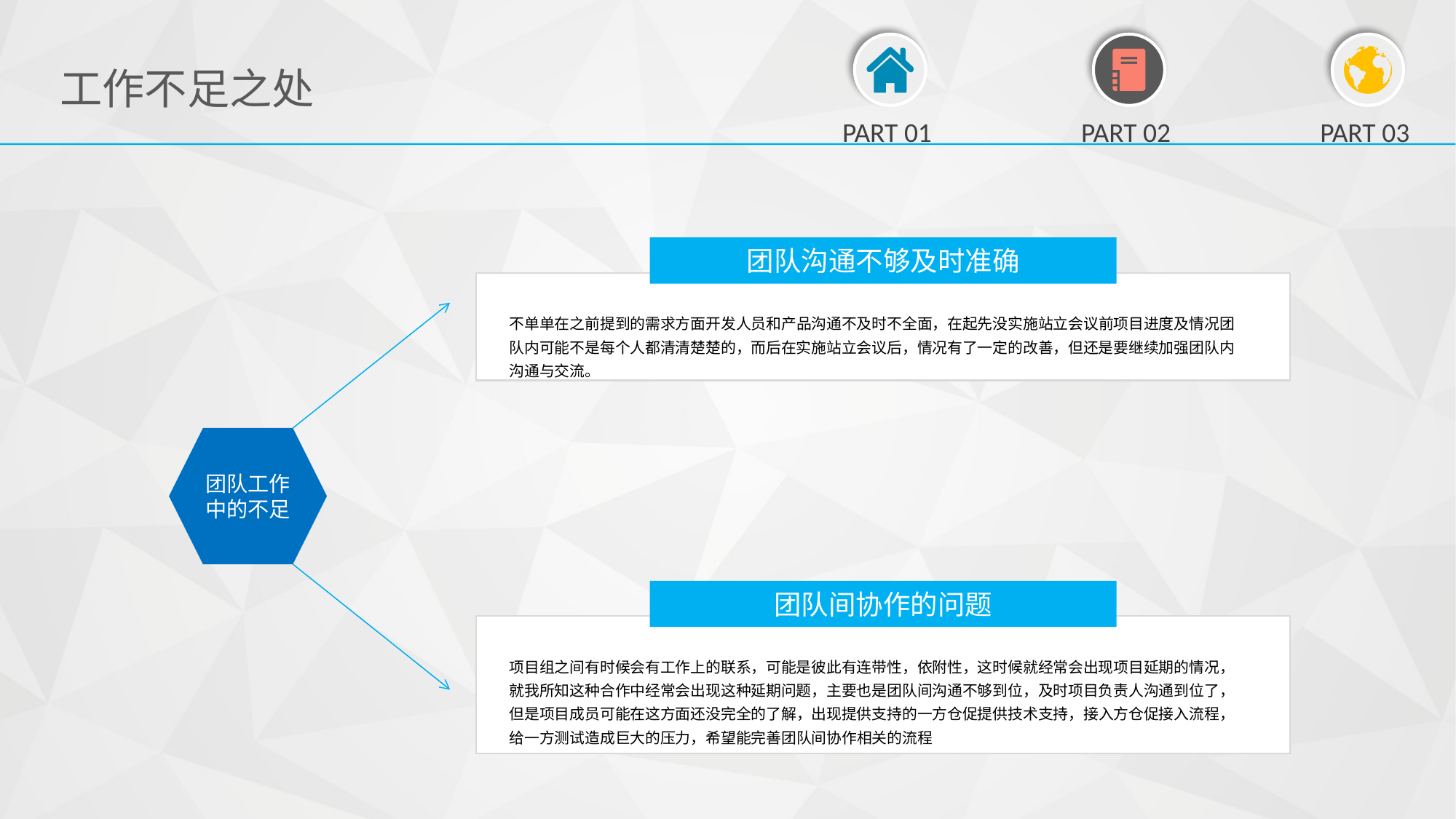

团队沟通不够及时准确

不单单在之前提到的需求方面开发人员和产品沟通不及时不全面，在起先没实施站立会议前项目进度及情况团队内可能不是每个人都清清楚楚的，而后在实施站立会议后，情况有了一定的改善，但还是要继续加强团队内沟通与交流。
团队工作中的不足
团队间协作的问题

项目组之间有时候会有工作上的联系，可能是彼此有连带性，依附性，这时候就经常会出现项目延期的情况，就我所知这种合作中经常会出现这种延期问题，主要也是团队间沟通不够到位，及时项目负责人沟通到位了，但是项目成员可能在这方面还没完全的了解，出现提供支持的一方仓促提供技术支持，接入方仓促接入流程，给一方测试造成巨大的压力，希望能完善团队间协作相关的流程